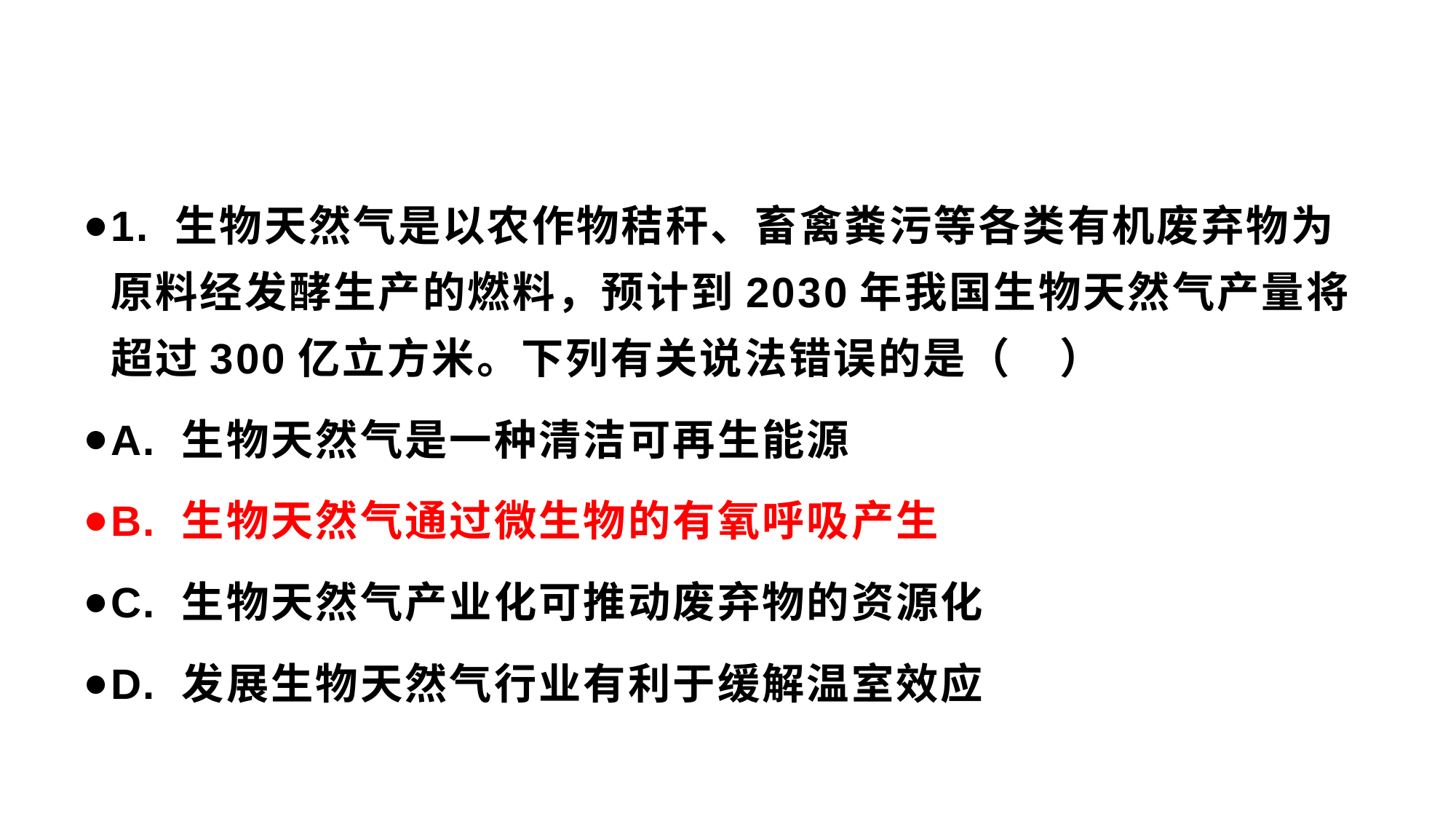

1. 生物天然气是以农作物秸秆、畜禽粪污等各类有机废弃物为原料经发酵生产的燃料，预计到2030年我国生物天然气产量将超过300亿立方米。下列有关说法错误的是（    ）
A. 生物天然气是一种清洁可再生能源
B. 生物天然气通过微生物的有氧呼吸产生
C. 生物天然气产业化可推动废弃物的资源化
D. 发展生物天然气行业有利于缓解温室效应